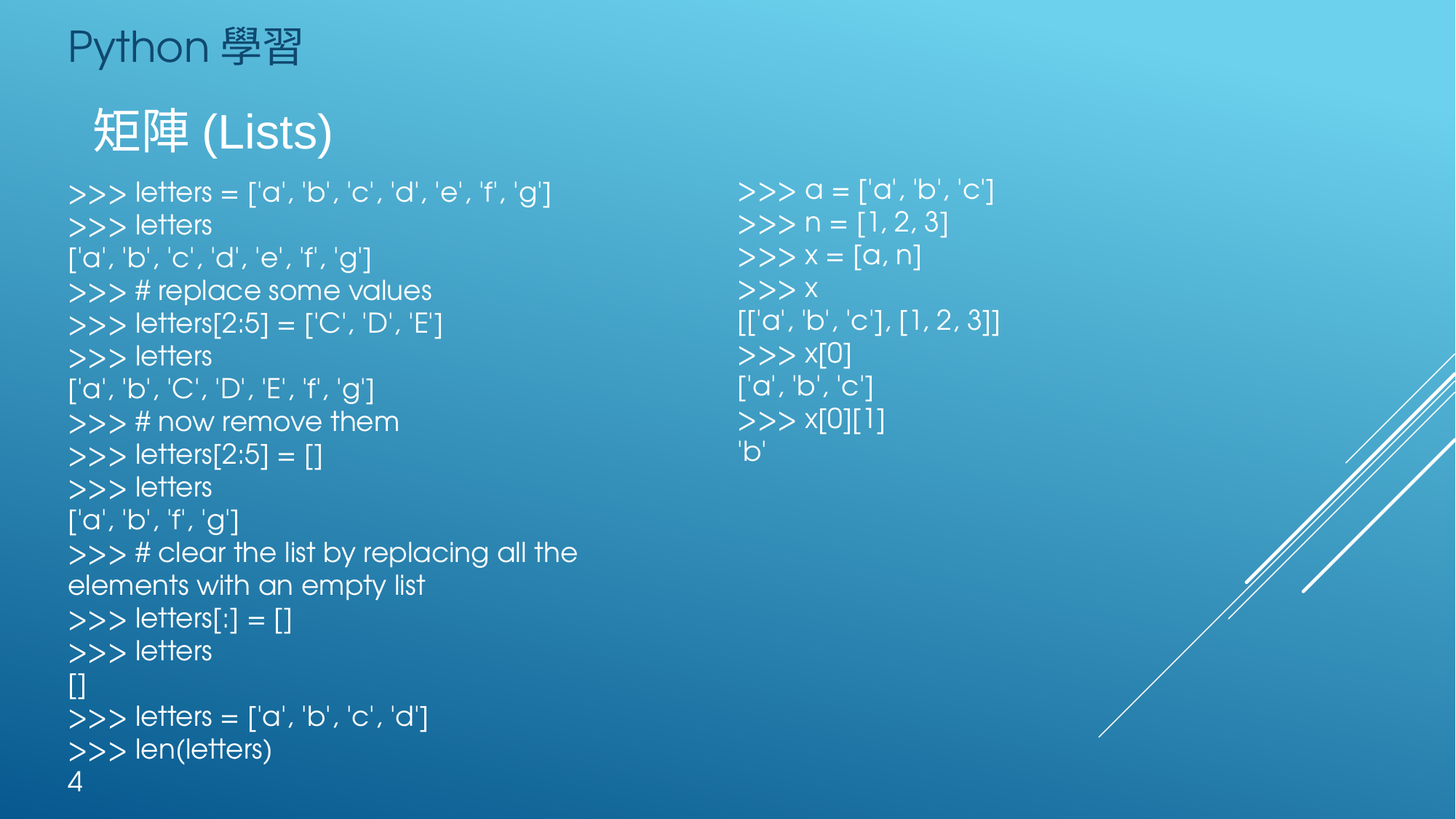

Python學習
矩陣(Lists)
>>> a = ['a', 'b', 'c']
>>> n = [1, 2, 3]
>>> x = [a, n]
>>> x
[['a', 'b', 'c'], [1, 2, 3]]
>>> x[0]
['a', 'b', 'c']
>>> x[0][1]
'b'

>>> letters = ['a', 'b', 'c', 'd', 'e', 'f', 'g']
>>> letters
['a', 'b', 'c', 'd', 'e', 'f', 'g']
>>> # replace some values
>>> letters[2:5] = ['C', 'D', 'E']
>>> letters
['a', 'b', 'C', 'D', 'E', 'f', 'g']
>>> # now remove them
>>> letters[2:5] = []
>>> letters
['a', 'b', 'f', 'g']
>>> # clear the list by replacing all the elements with an empty list
>>> letters[:] = []
>>> letters
[]
>>> letters = ['a', 'b', 'c', 'd']
>>> len(letters)
4